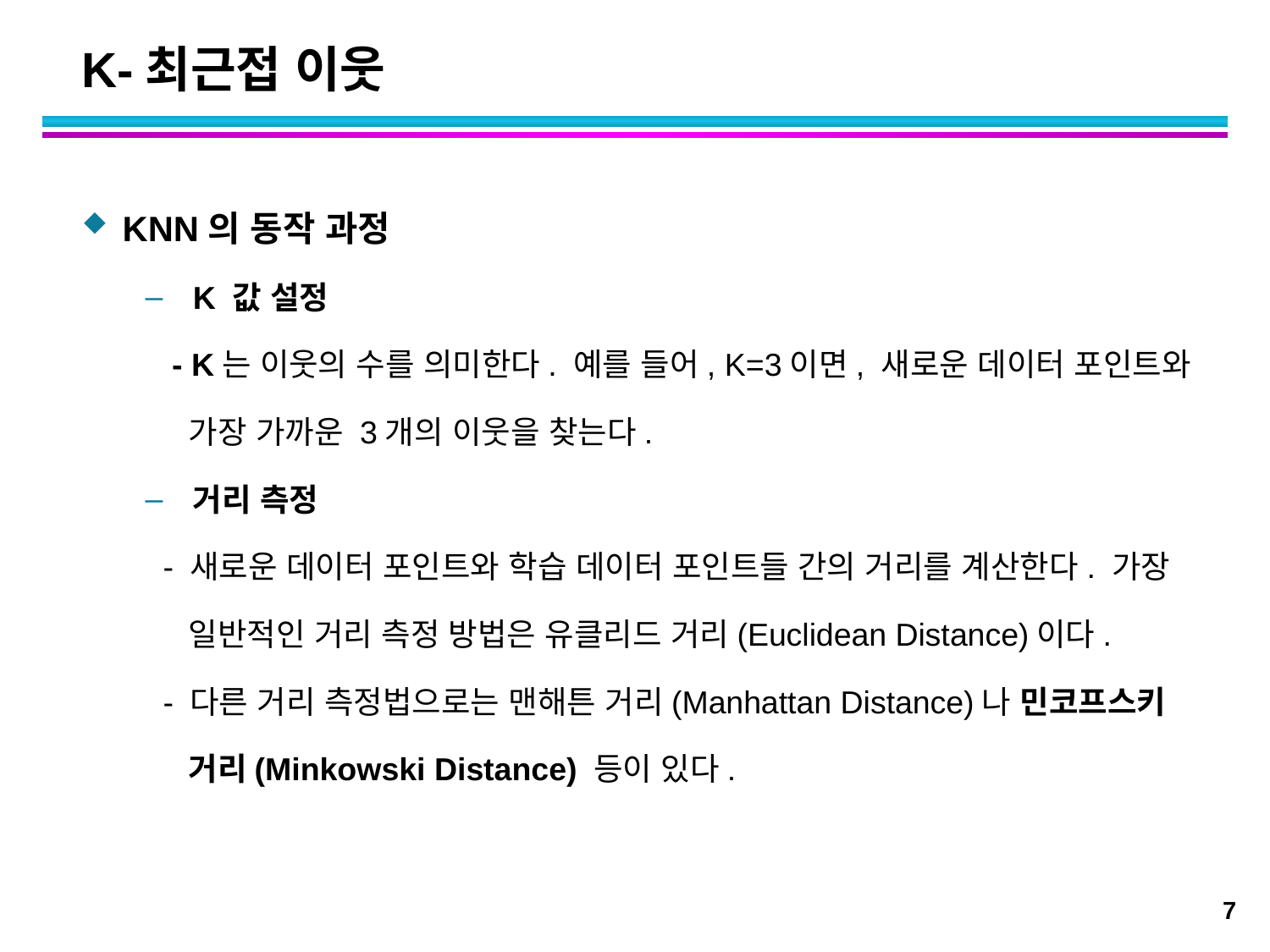

K-최근접 이웃
KNN의 동작 과정
K 값 설정
   - K는 이웃의 수를 의미한다. 예를 들어, K=3이면, 새로운 데이터 포인트와
    가장 가까운 3개의 이웃을 찾는다.
거리 측정
  - 새로운 데이터 포인트와 학습 데이터 포인트들 간의 거리를 계산한다. 가장
    일반적인 거리 측정 방법은 유클리드 거리(Euclidean Distance)이다.
  - 다른 거리 측정법으로는 맨해튼 거리(Manhattan Distance)나 민코프스키
    거리(Minkowski Distance) 등이 있다.